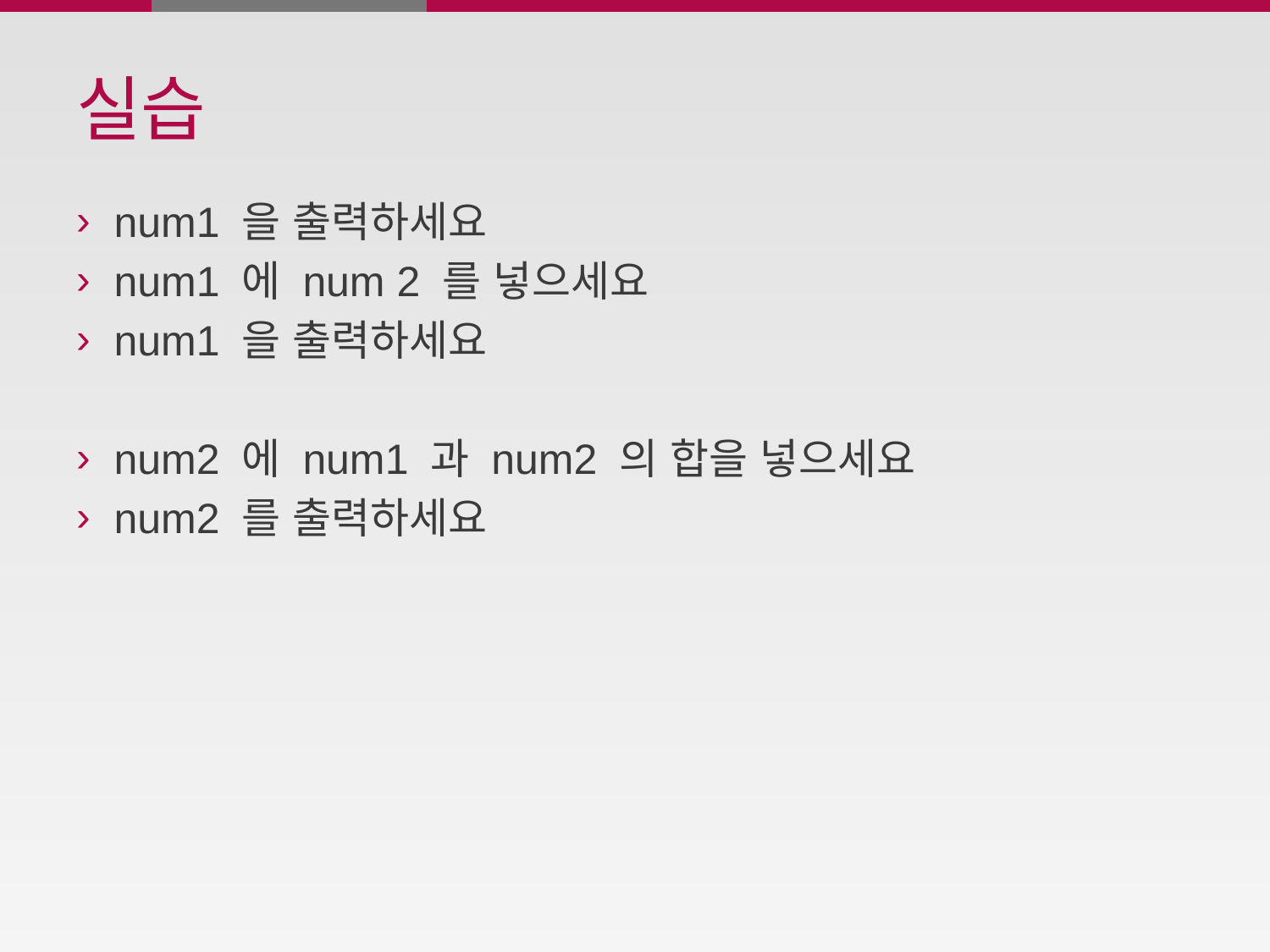

# 실습
num1 을 출력하세요
num1 에 num 2 를 넣으세요
num1 을 출력하세요

num2 에 num1 과 num2 의 합을 넣으세요
num2 를 출력하세요